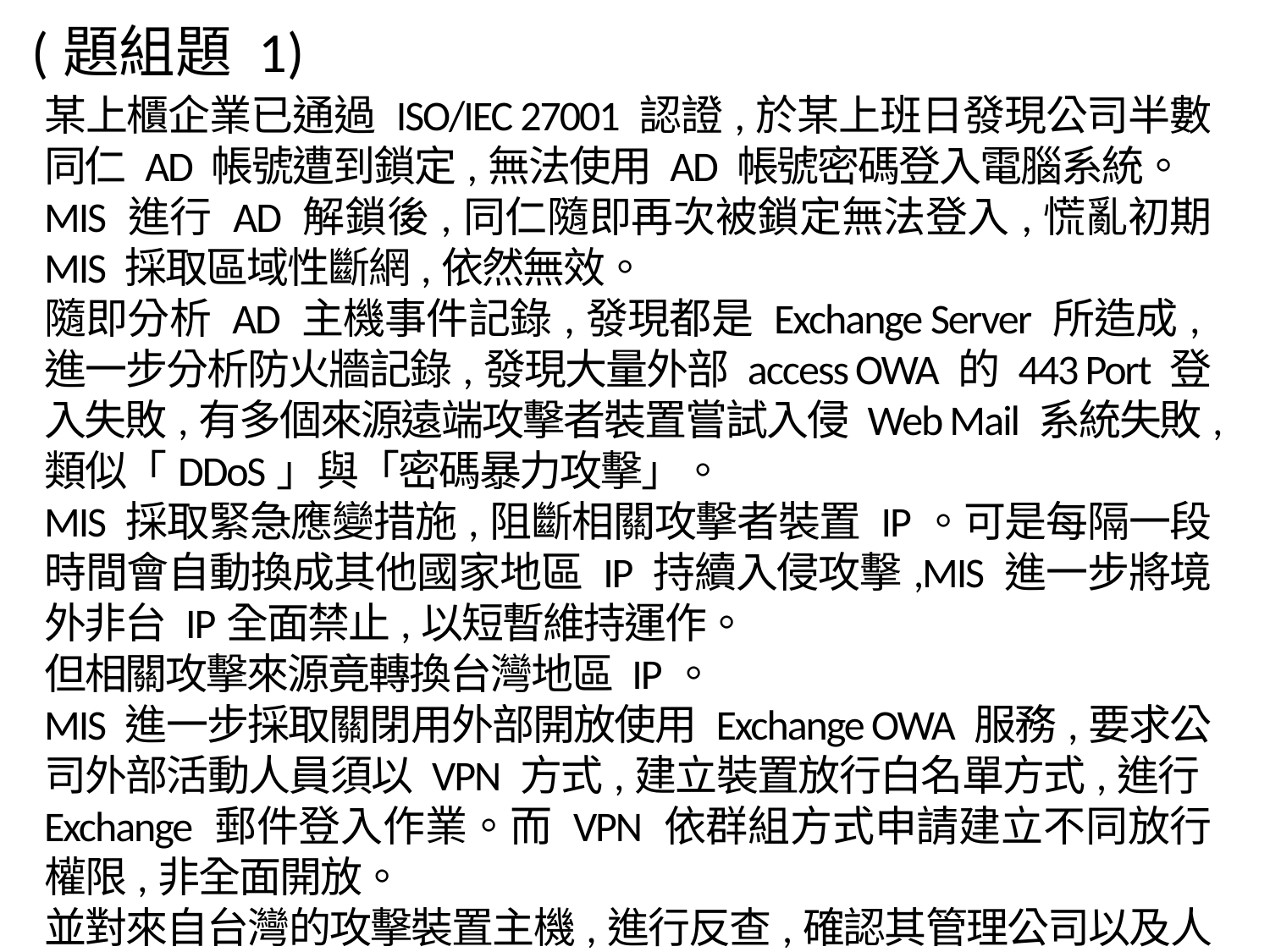

(題組題 1)
某上櫃企業已通過 ISO/IEC 27001 認證,於某上班日發現公司半數同仁 AD 帳號遭到鎖定,無法使用 AD 帳號密碼登入電腦系統。
MIS 進行 AD 解鎖後,同仁隨即再次被鎖定無法登入,慌亂初期 MIS 採取區域性斷網,依然無效。
隨即分析 AD 主機事件記錄,發現都是 Exchange Server 所造成,進一步分析防火牆記錄,發現大量外部 access OWA 的 443 Port 登入失敗,有多個來源遠端攻擊者裝置嘗試入侵 Web Mail 系統失敗,類似「DDoS」與「密碼暴力攻擊」。
MIS 採取緊急應變措施,阻斷相關攻擊者裝置 IP。可是每隔一段時間會自動換成其他國家地區 IP 持續入侵攻擊,MIS 進一步將境外非台 IP全面禁止,以短暫維持運作。
但相關攻擊來源竟轉換台灣地區 IP。
MIS 進一步採取關閉用外部開放使用 Exchange OWA 服務,要求公司外部活動人員須以 VPN 方式,建立裝置放行白名單方式,進行Exchange 郵件登入作業。而 VPN 依群組方式申請建立不同放行權限,非全面開放。
並對來自台灣的攻擊裝置主機,進行反查,確認其管理公司以及人員。